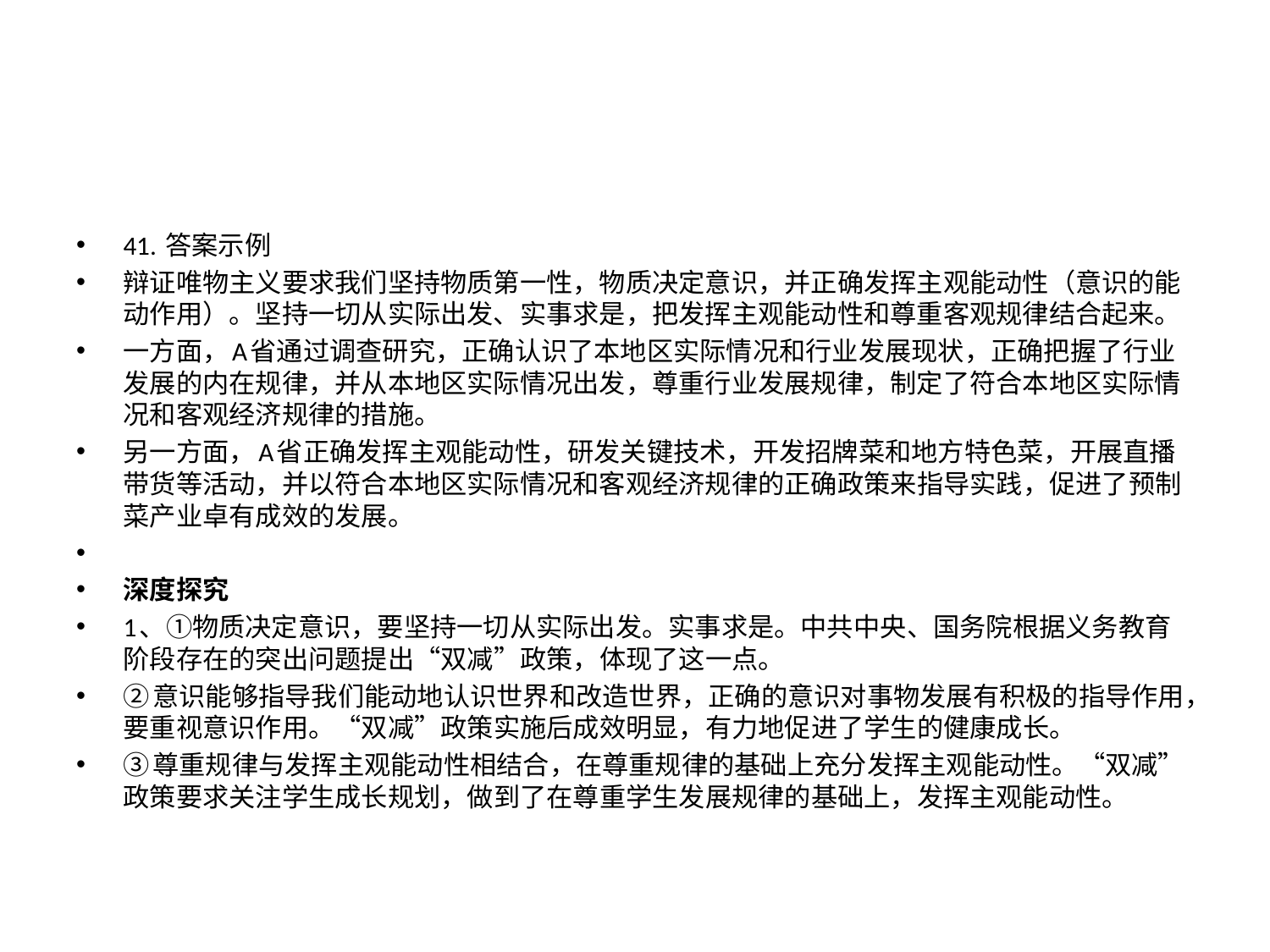

#
41. 答案示例
辩证唯物主义要求我们坚持物质第一性，物质决定意识，并正确发挥主观能动性（意识的能动作用）。坚持一切从实际出发、实事求是，把发挥主观能动性和尊重客观规律结合起来。
一方面，A省通过调查研究，正确认识了本地区实际情况和行业发展现状，正确把握了行业发展的内在规律，并从本地区实际情况出发，尊重行业发展规律，制定了符合本地区实际情况和客观经济规律的措施。
另一方面，A省正确发挥主观能动性，研发关键技术，开发招牌菜和地方特色菜，开展直播带货等活动，并以符合本地区实际情况和客观经济规律的正确政策来指导实践，促进了预制菜产业卓有成效的发展。

深度探究
1、①物质决定意识，要坚持一切从实际出发。实事求是。中共中央、国务院根据义务教育阶段存在的突出问题提出“双减”政策，体现了这一点。
②意识能够指导我们能动地认识世界和改造世界，正确的意识对事物发展有积极的指导作用，要重视意识作用。“双减”政策实施后成效明显，有力地促进了学生的健康成长。
③尊重规律与发挥主观能动性相结合，在尊重规律的基础上充分发挥主观能动性。“双减”政策要求关注学生成长规划，做到了在尊重学生发展规律的基础上，发挥主观能动性。